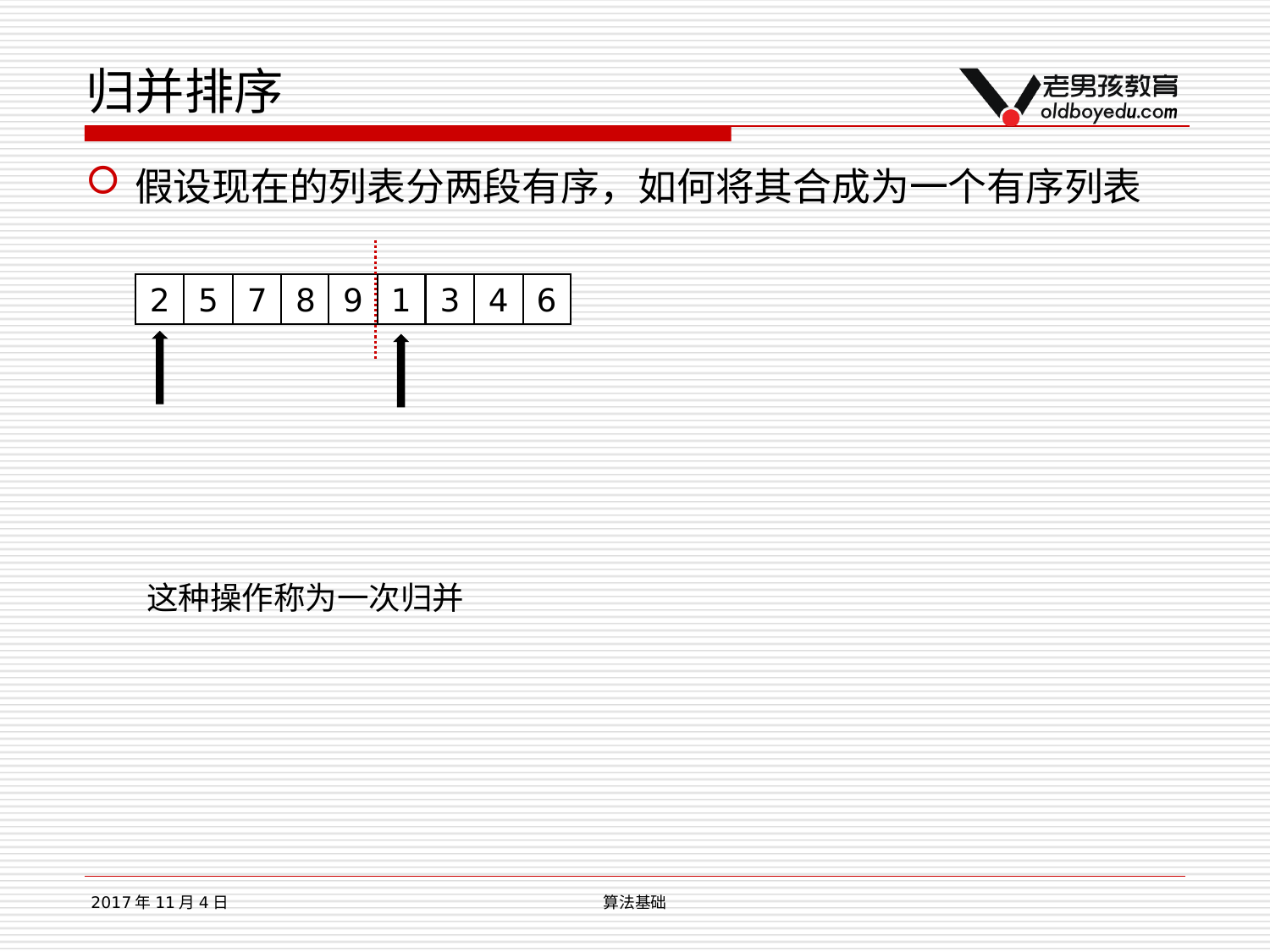

# 归并排序
假设现在的列表分两段有序，如何将其合成为一个有序列表

6

4

3

1

2

5

7

8

9

这种操作称为一次归并
2017年11月4日
算法基础
35